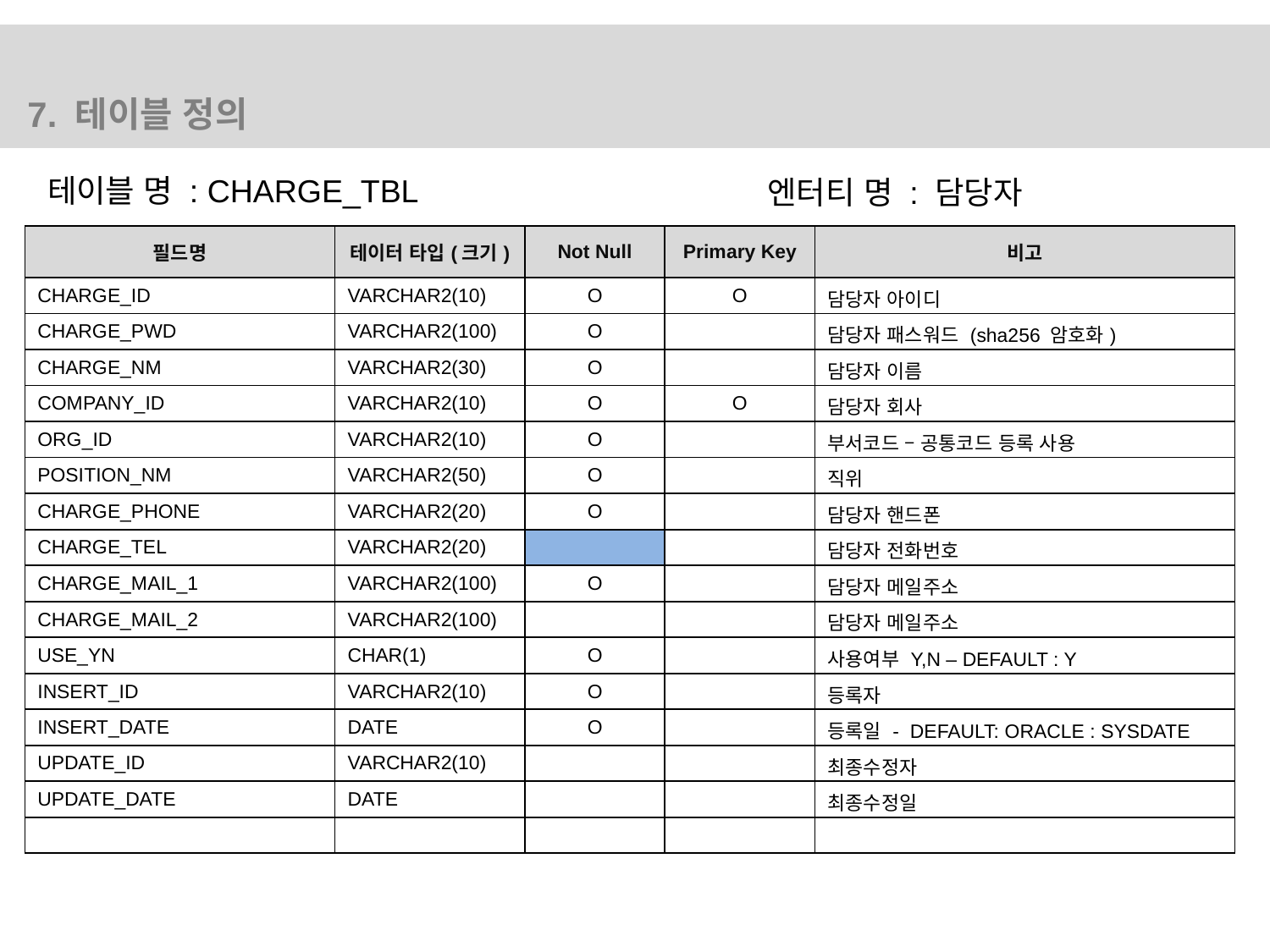

7. 테이블 정의
테이블 명 : CHARGE_TBL
엔터티 명 : 담당자
| 필드명 | 테이터 타입(크기) | Not Null | Primary Key | 비고 |
| --- | --- | --- | --- | --- |
| CHARGE\_ID | VARCHAR2(10) | O | O | 담당자 아이디 |
| CHARGE\_PWD | VARCHAR2(100) | O |  | 담당자 패스워드 (sha256 암호화) |
| CHARGE\_NM | VARCHAR2(30) | O |  | 담당자 이름 |
| COMPANY\_ID | VARCHAR2(10) | O | O | 담당자 회사 |
| ORG\_ID | VARCHAR2(10) | O |  | 부서코드 – 공통코드 등록 사용 |
| POSITION\_NM | VARCHAR2(50) | O |  | 직위 |
| CHARGE\_PHONE | VARCHAR2(20) | O |  | 담당자 핸드폰 |
| CHARGE\_TEL | VARCHAR2(20) |  |  | 담당자 전화번호 |
| CHARGE\_MAIL\_1 | VARCHAR2(100) | O |  | 담당자 메일주소 |
| CHARGE\_MAIL\_2 | VARCHAR2(100) |  |  | 담당자 메일주소 |
| USE\_YN | CHAR(1) | O |  | 사용여부 Y,N – DEFAULT : Y |
| INSERT\_ID | VARCHAR2(10) | O |  | 등록자 |
| INSERT\_DATE | DATE | O |  | 등록일 - DEFAULT: ORACLE : SYSDATE |
| UPDATE\_ID | VARCHAR2(10) |  |  | 최종수정자 |
| UPDATE\_DATE | DATE |  |  | 최종수정일 |
|  |  |  |  |  |